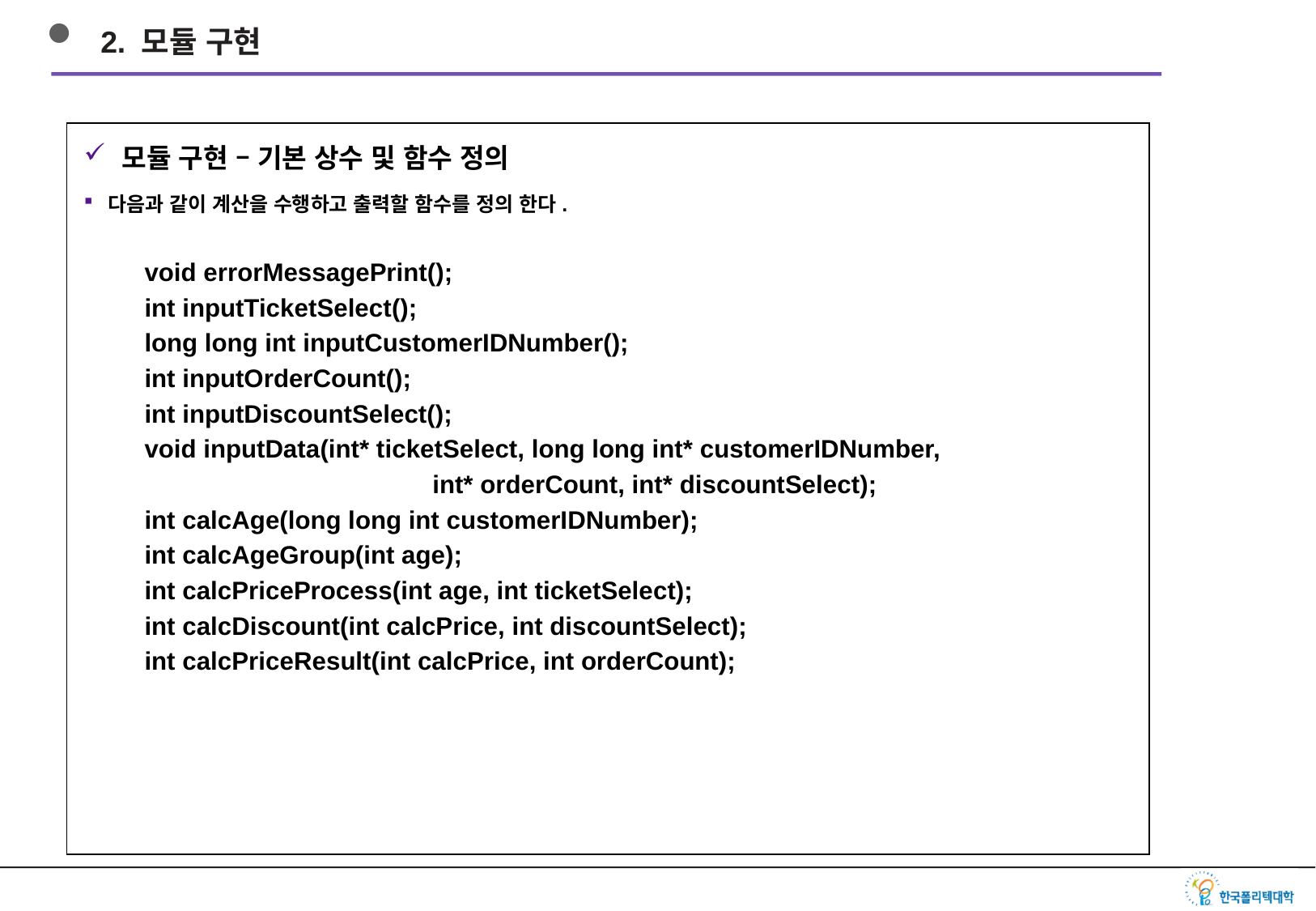

2. 모듈 구현
모듈 구현 – 기본 상수 및 함수 정의
다음과 같이 계산을 수행하고 출력할 함수를 정의 한다.

void errorMessagePrint();
int inputTicketSelect();
long long int inputCustomerIDNumber();
int inputOrderCount();
int inputDiscountSelect();
void inputData(int* ticketSelect, long long int* customerIDNumber,
			 int* orderCount, int* discountSelect);
int calcAge(long long int customerIDNumber);
int calcAgeGroup(int age);
int calcPriceProcess(int age, int ticketSelect);
int calcDiscount(int calcPrice, int discountSelect);
int calcPriceResult(int calcPrice, int orderCount);